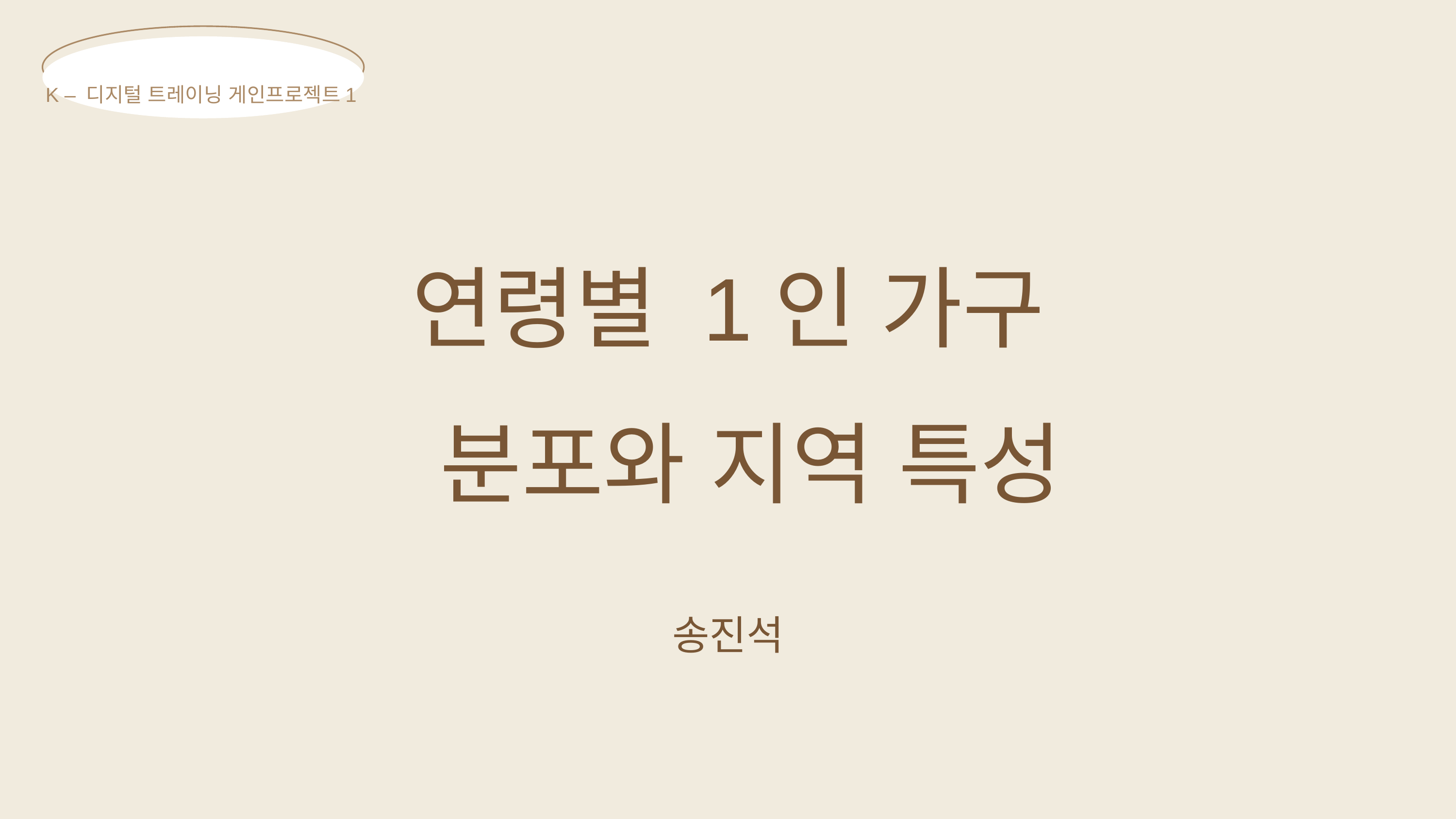

K – 디지털 트레이닝 게인프로젝트1

연령별 1인 가구
 분포와 지역 특성
송진석